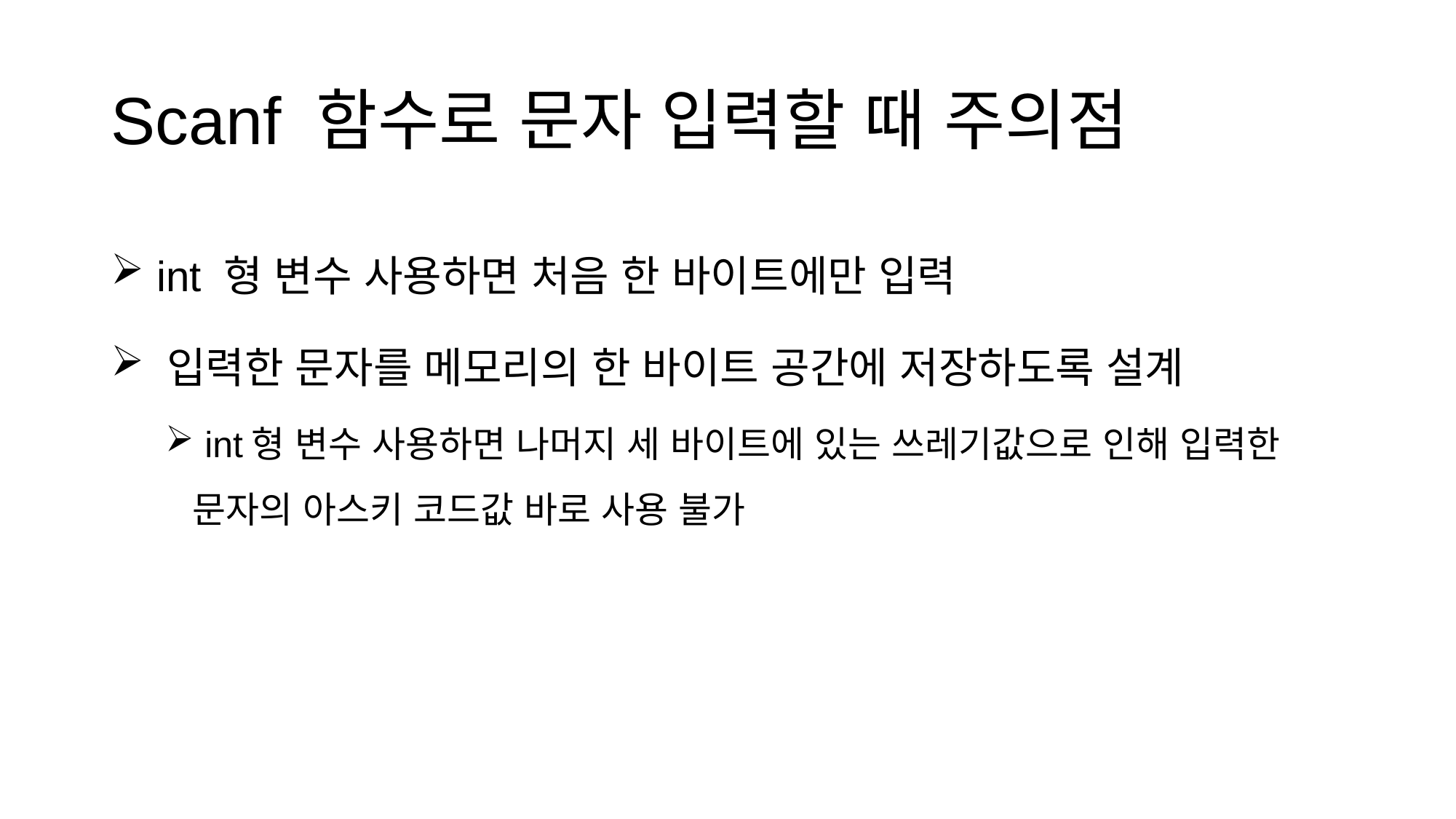

# Scanf 함수로 문자 입력할 때 주의점
 int 형 변수 사용하면 처음 한 바이트에만 입력
 입력한 문자를 메모리의 한 바이트 공간에 저장하도록 설계
 int형 변수 사용하면 나머지 세 바이트에 있는 쓰레기값으로 인해 입력한 문자의 아스키 코드값 바로 사용 불가